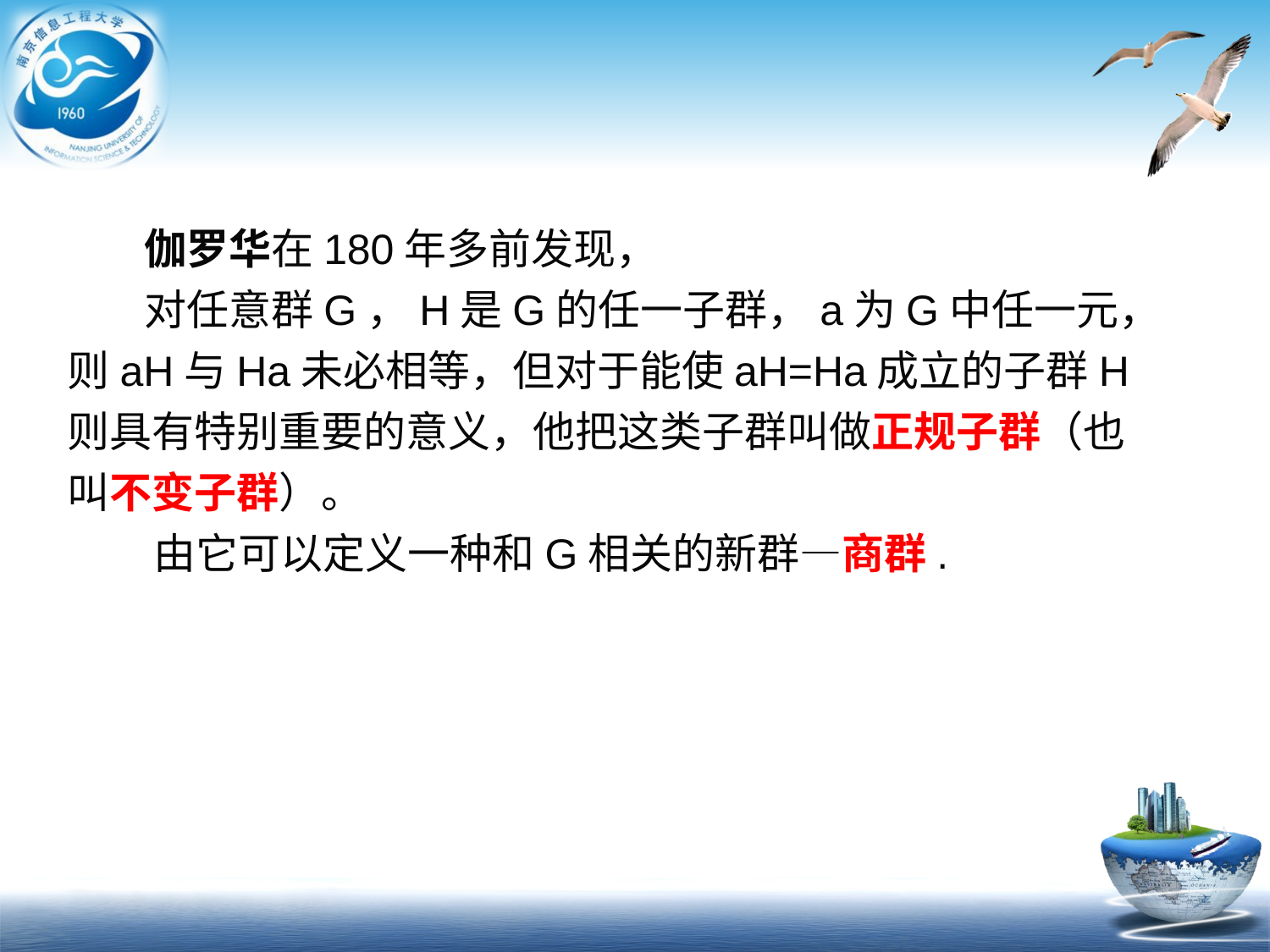

伽罗华在180年多前发现，
       对任意群G，H是G的任一子群，a为G中任一元，则aH与Ha未必相等，但对于能使aH=Ha成立的子群H则具有特别重要的意义，他把这类子群叫做正规子群（也叫不变子群）。
        由它可以定义一种和G相关的新群—商群.